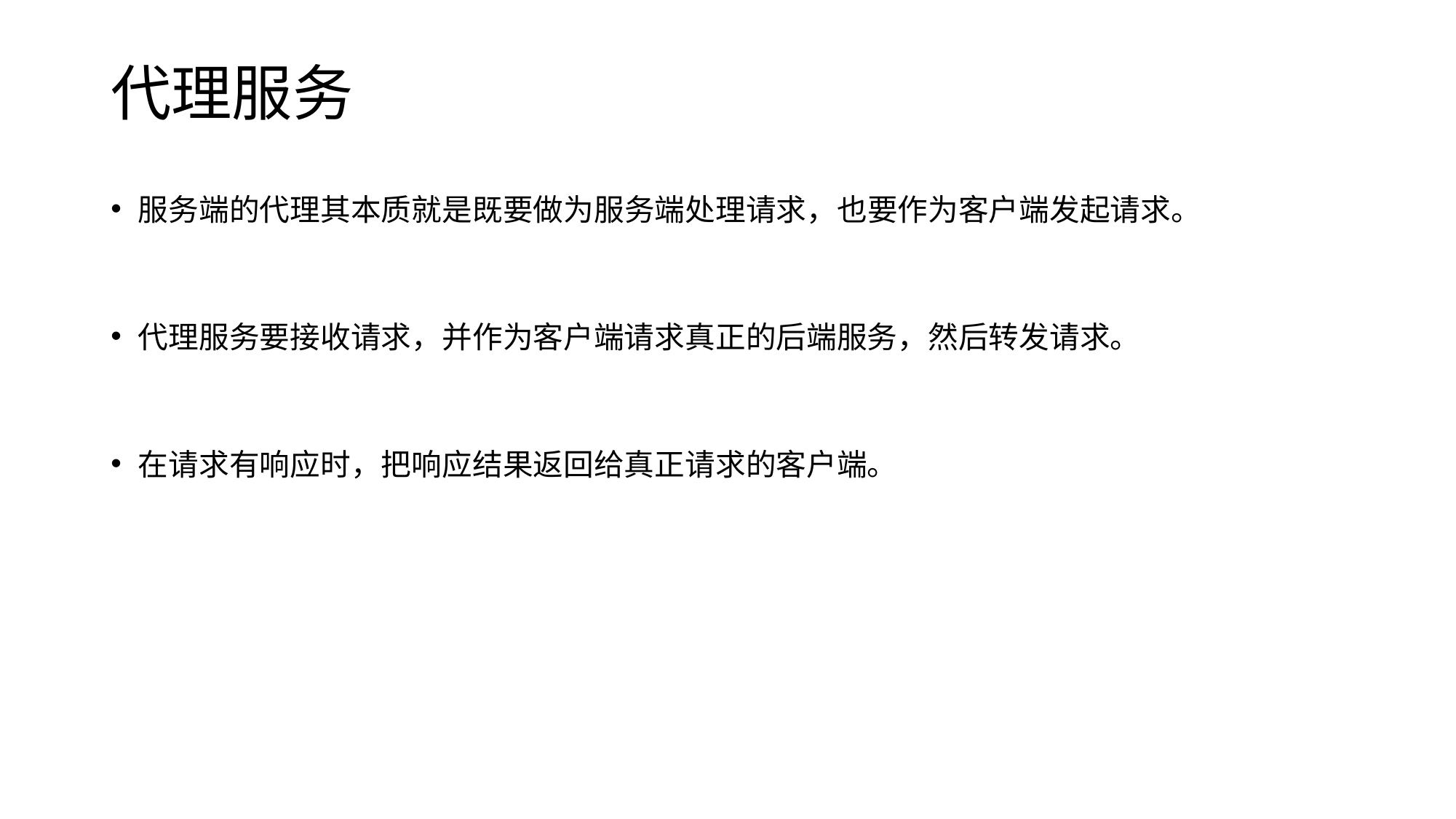

# 代理服务
服务端的代理其本质就是既要做为服务端处理请求，也要作为客户端发起请求。

代理服务要接收请求，并作为客户端请求真正的后端服务，然后转发请求。

在请求有响应时，把响应结果返回给真正请求的客户端。